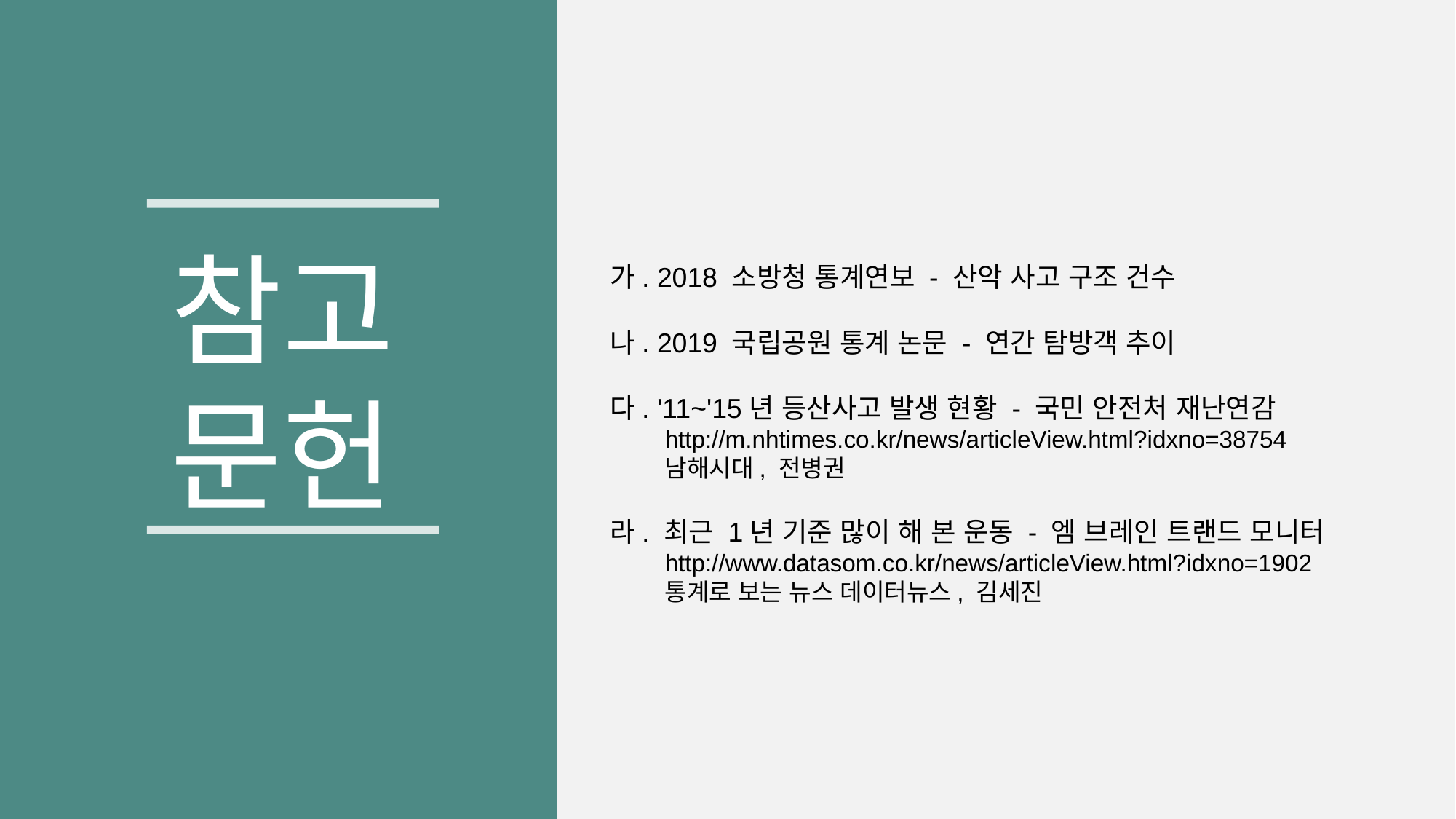

참고 문헌

가. 2018 소방청 통계연보 - 산악 사고 구조 건수

나. 2019 국립공원 통계 논문 - 연간 탐방객 추이

다. '11~'15년 등산사고 발생 현황 - 국민 안전처 재난연감
http://m.nhtimes.co.kr/news/articleView.html?idxno=38754
남해시대, 전병권

라. 최근 1년 기준 많이 해 본 운동 - 엠 브레인 트랜드 모니터
http://www.datasom.co.kr/news/articleView.html?idxno=1902
통계로 보는 뉴스 데이터뉴스, 김세진